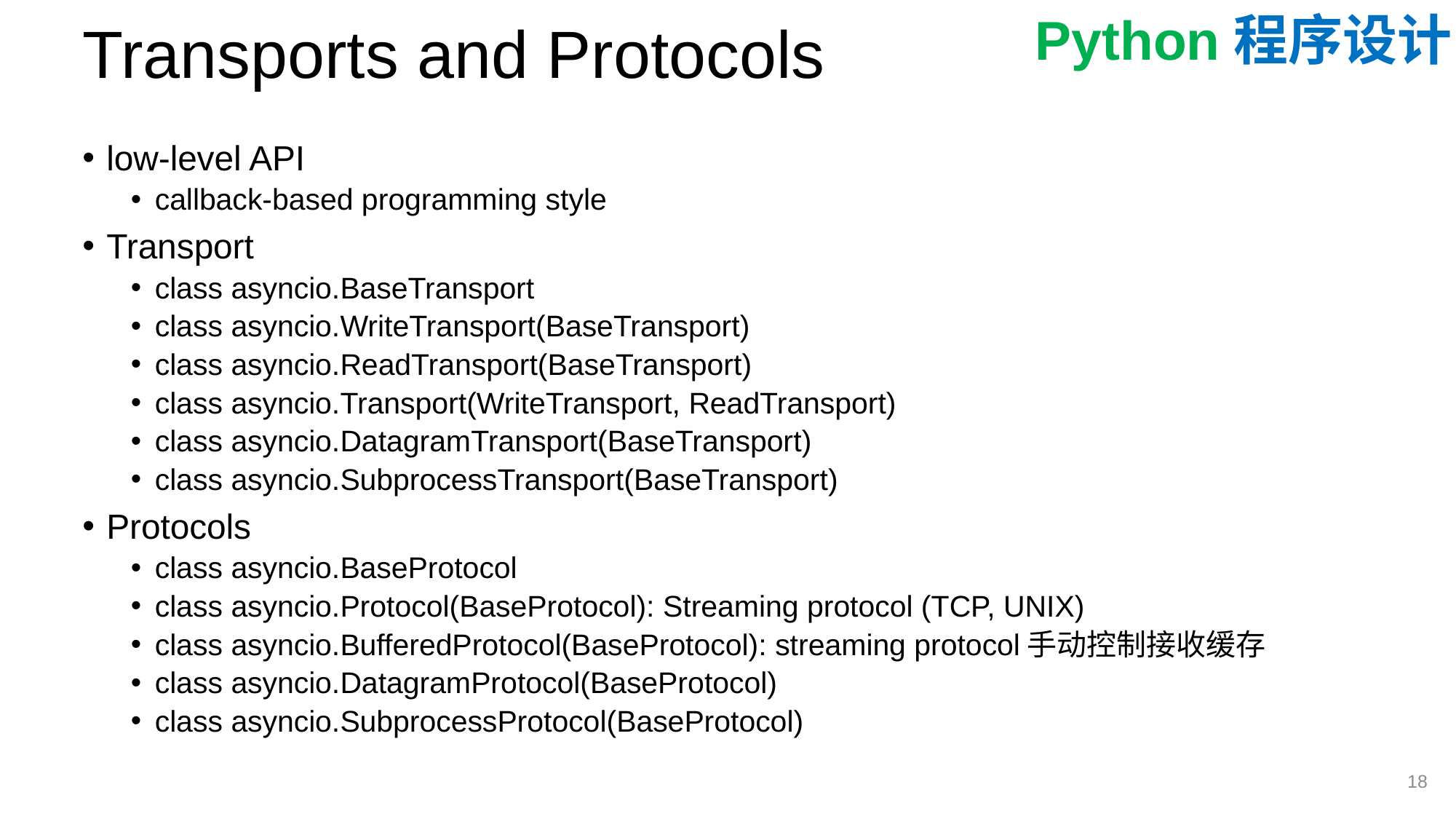

# Transports and Protocols
low-level API
callback-based programming style
Transport
class asyncio.BaseTransport
class asyncio.WriteTransport(BaseTransport)
class asyncio.ReadTransport(BaseTransport)
class asyncio.Transport(WriteTransport, ReadTransport)
class asyncio.DatagramTransport(BaseTransport)
class asyncio.SubprocessTransport(BaseTransport)
Protocols
class asyncio.BaseProtocol
class asyncio.Protocol(BaseProtocol): Streaming protocol (TCP, UNIX)
class asyncio.BufferedProtocol(BaseProtocol): streaming protocol手动控制接收缓存
class asyncio.DatagramProtocol(BaseProtocol)
class asyncio.SubprocessProtocol(BaseProtocol)

18